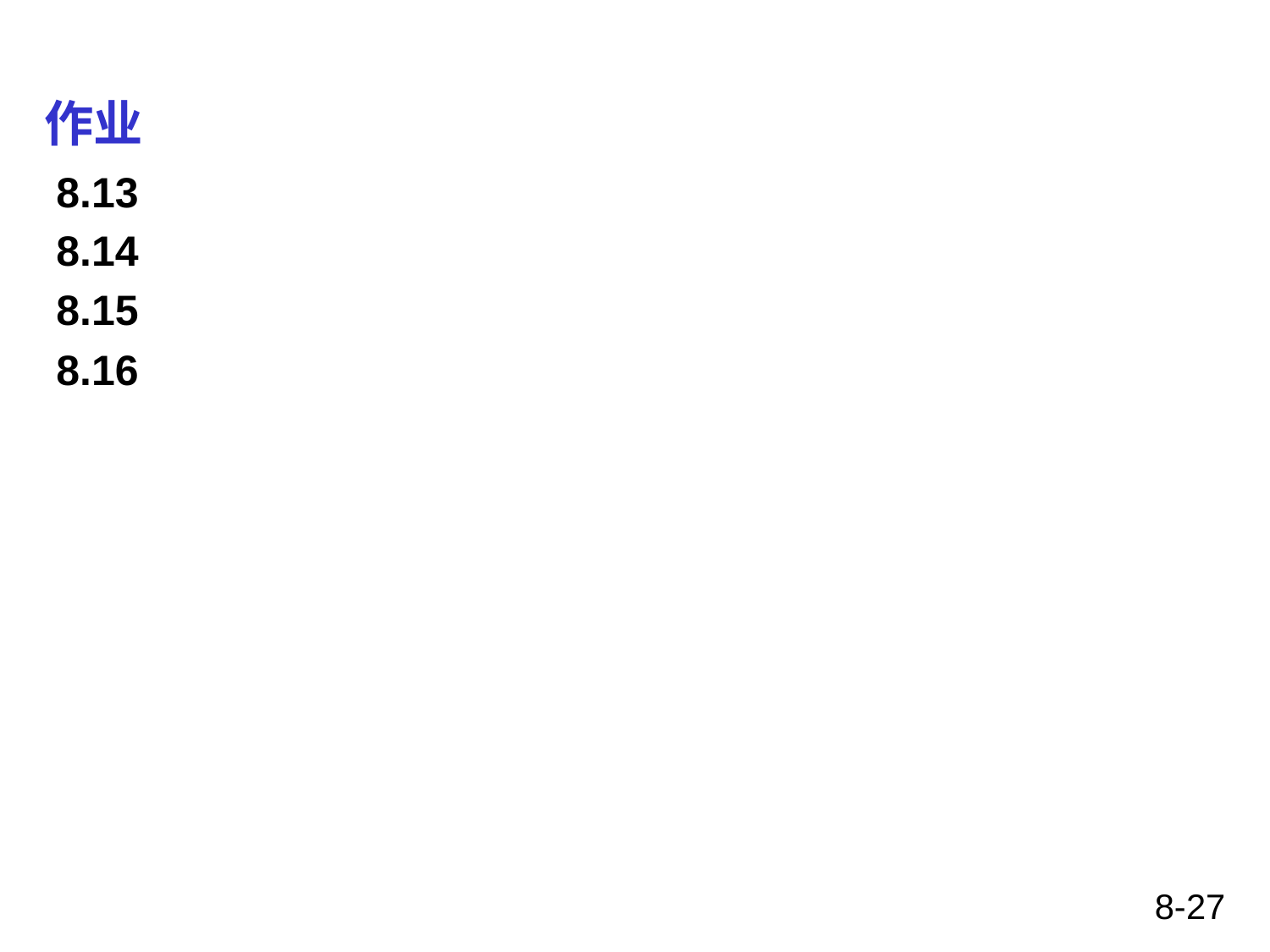

# 作业
 8.13
 8.14
 8.15
 8.16
8-27